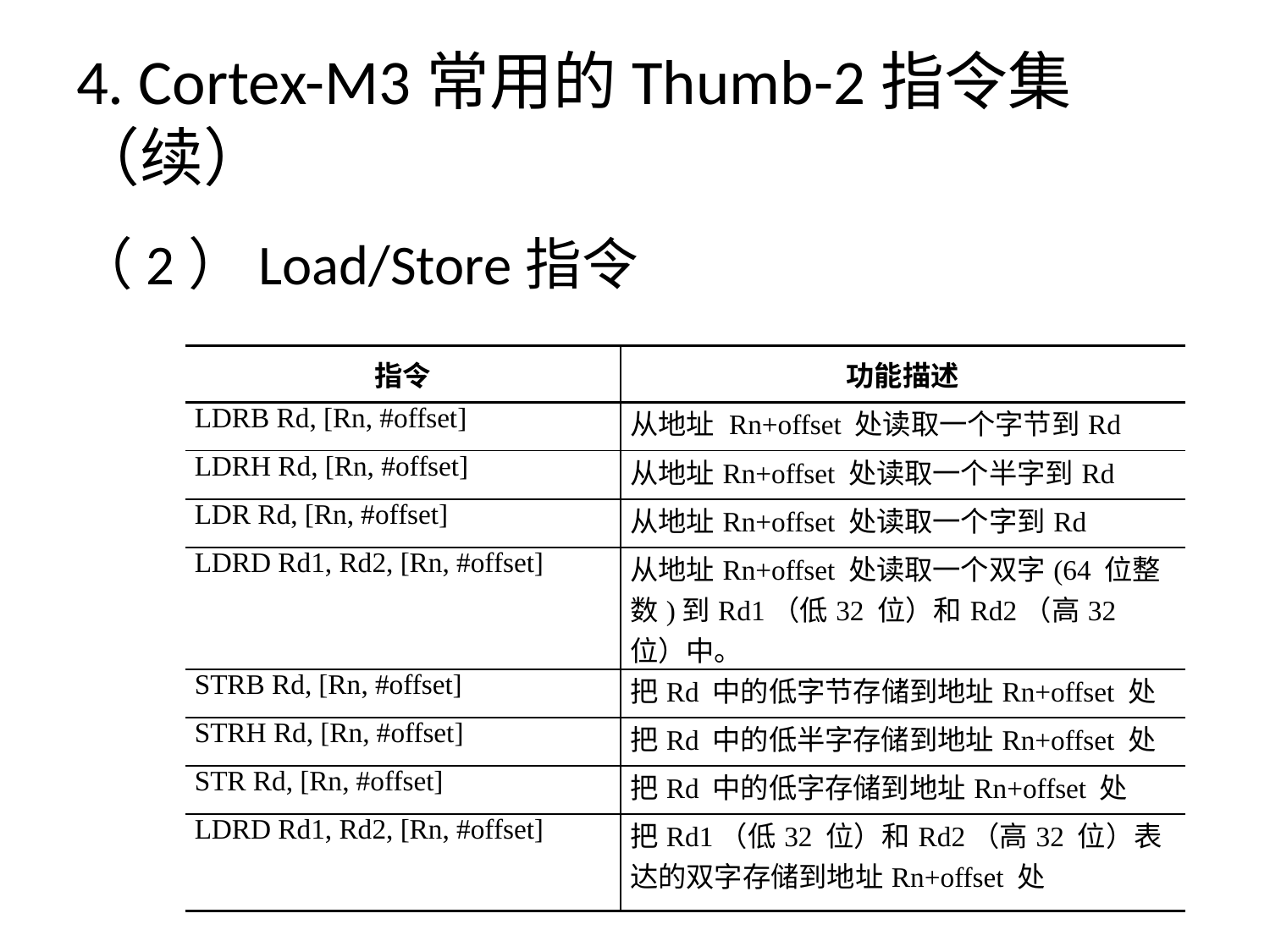

# 4. Cortex-M3常用的Thumb-2指令集（续）
（2）Load/Store指令

| 指令 | 功能描述 |
| --- | --- |
| LDRB Rd, [Rn, #offset] | 从地址 Rn+offset 处读取一个字节到Rd |
| LDRH Rd, [Rn, #offset] | 从地址Rn+offset 处读取一个半字到Rd |
| LDR Rd, [Rn, #offset] | 从地址Rn+offset 处读取一个字到Rd |
| LDRD Rd1, Rd2, [Rn, #offset] | 从地址Rn+offset 处读取一个双字(64 位整数)到Rd1（低32 位）和Rd2（高32 位）中。 |
| STRB Rd, [Rn, #offset] | 把Rd 中的低字节存储到地址Rn+offset 处 |
| STRH Rd, [Rn, #offset] | 把Rd 中的低半字存储到地址Rn+offset 处 |
| STR Rd, [Rn, #offset] | 把Rd 中的低字存储到地址Rn+offset 处 |
| LDRD Rd1, Rd2, [Rn, #offset] | 把Rd1（低32 位）和Rd2（高32 位）表达的双字存储到地址Rn+offset 处 |